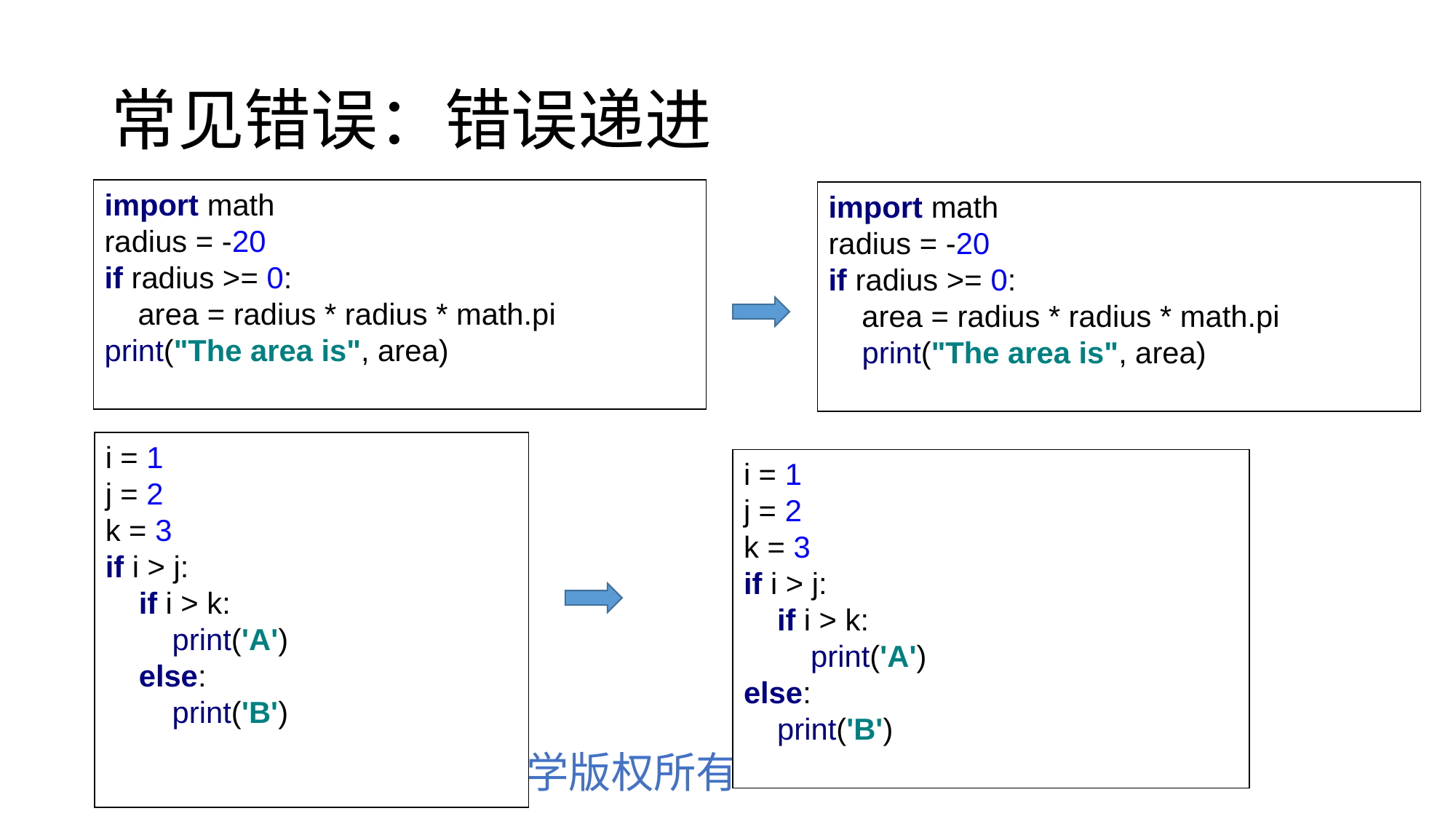

# 常见错误：错误递进
import math
radius = -20
if radius >= 0:
    area = radius * radius * math.pi
print("The area is", area)
import math
radius = -20
if radius >= 0:
    area = radius * radius * math.pi
    print("The area is", area)

i = 1
j = 2
k = 3
if i > j:
    if i > k:
        print('A')
    else:
        print('B')
i = 1
j = 2
k = 3
if i > j:
    if i > k:
        print('A')
else:
    print('B')